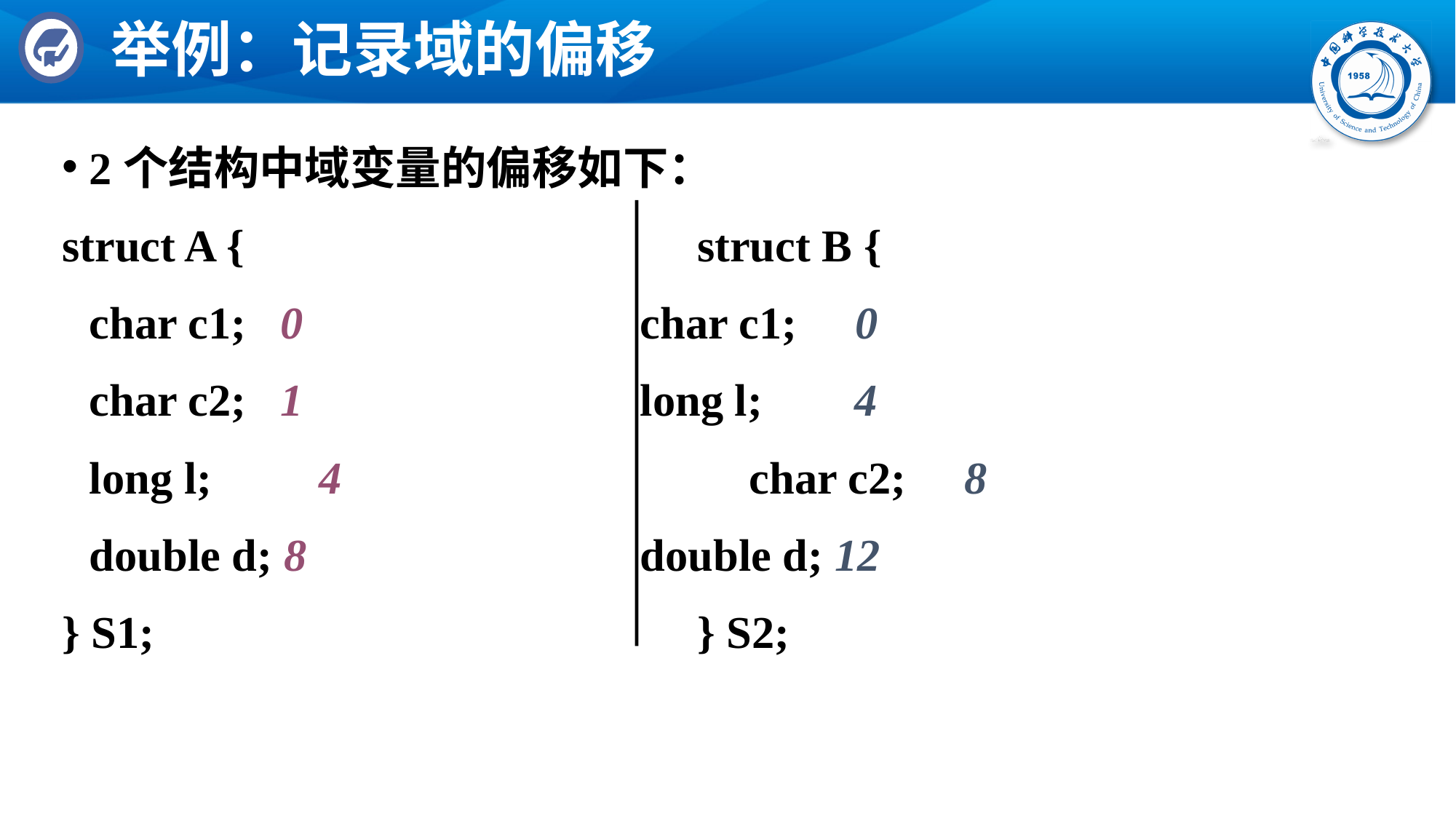

# 举例：记录域的偏移
2个结构中域变量的偏移如下：
struct A {			               struct B {
	char c1;   0			          char c1;     0
	char c2;   1			          long l;        4
	long l; 	 4 			          char c2;     8
	double d; 8			          double d; 12
} S1;				               } S2;